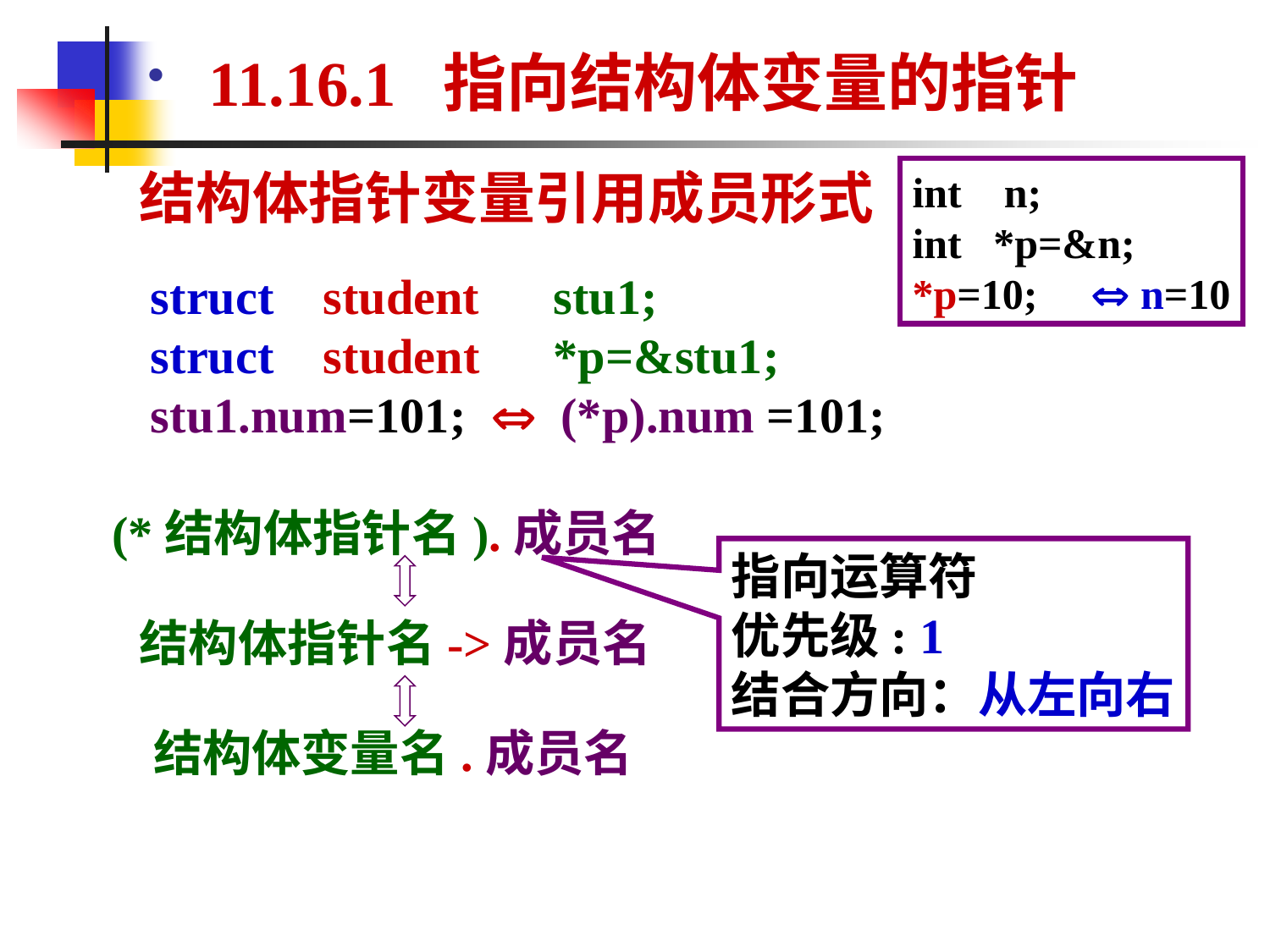

11.16.1  指向结构体变量的指针
int    n;
int   *p=&n;
*p=10;     ⇔ n=10
结构体指针变量引用成员形式
struct    student      stu1;
struct    student      *p=&stu1;
stu1.num=101;  ⇔  (*p).num =101;
(*结构体指针名).成员名
指向运算符
优先级: 1
结合方向：从左向右

结构体指针名->成员名

结构体变量名.成员名